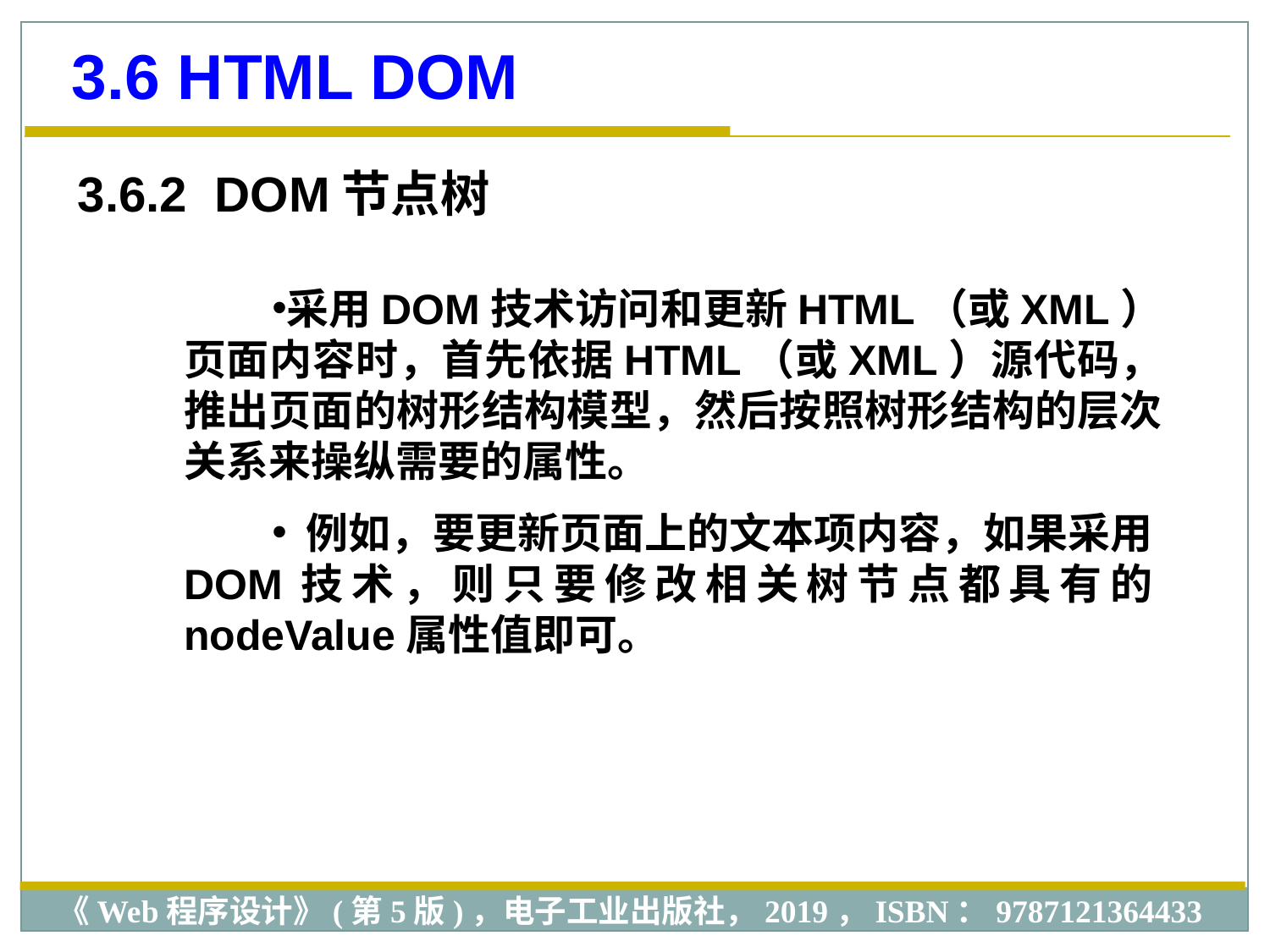

3.6 HTML DOM
3.6.2  DOM节点树
采用DOM技术访问和更新HTML（或XML）页面内容时，首先依据HTML（或XML）源代码，推出页面的树形结构模型，然后按照树形结构的层次关系来操纵需要的属性。
 例如，要更新页面上的文本项内容，如果采用DOM技术，则只要修改相关树节点都具有的nodeValue属性值即可。